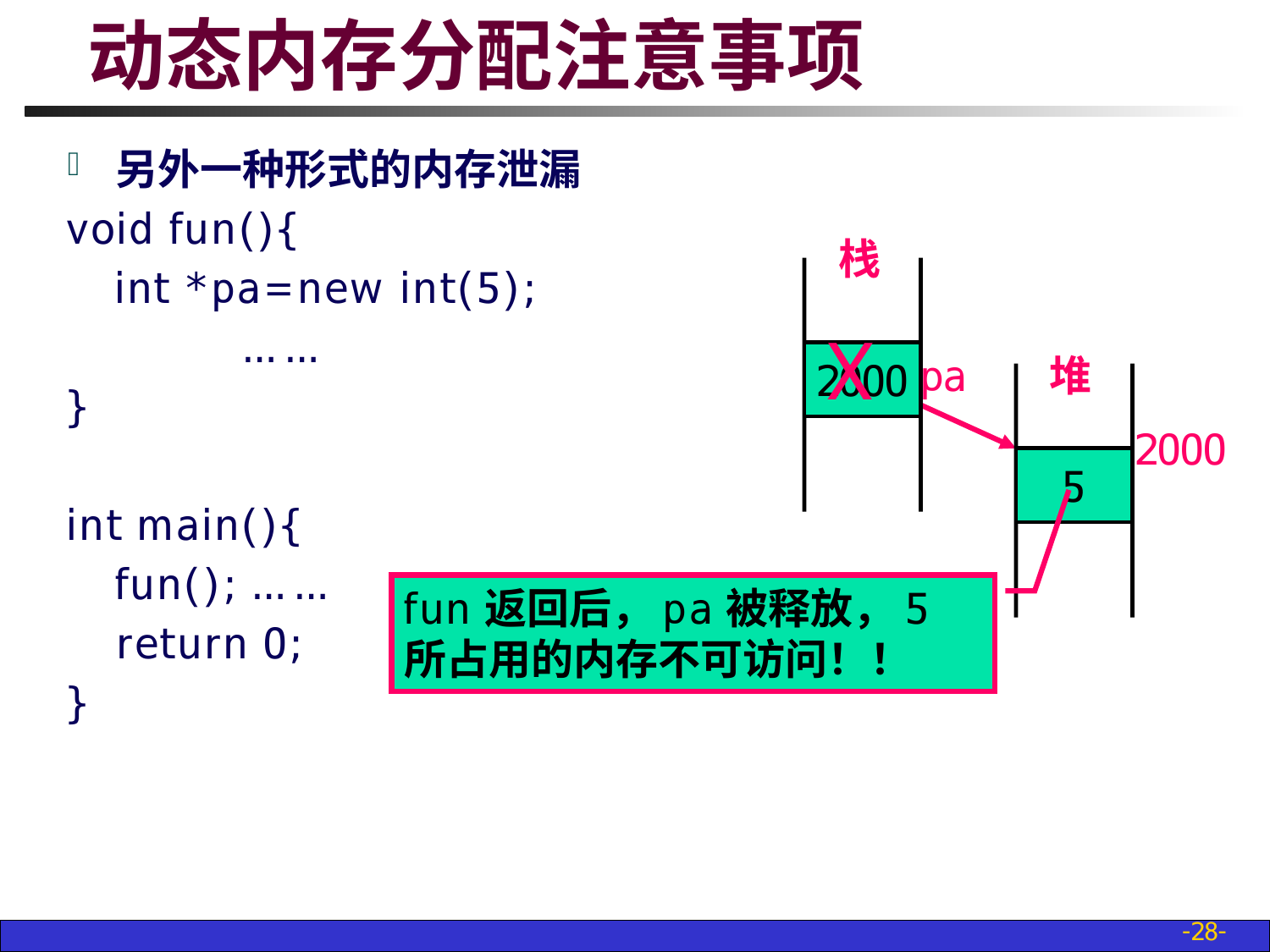

# 动态内存分配注意事项
另外一种形式的内存泄漏
void fun(){
	int *pa=new int(5);
		……
}

int main(){
	fun(); ……
    return 0;
}
栈

2000
pa
X
X
堆

2000
5

fun返回后，pa被释放，5所占用的内存不可访问！！
-28-